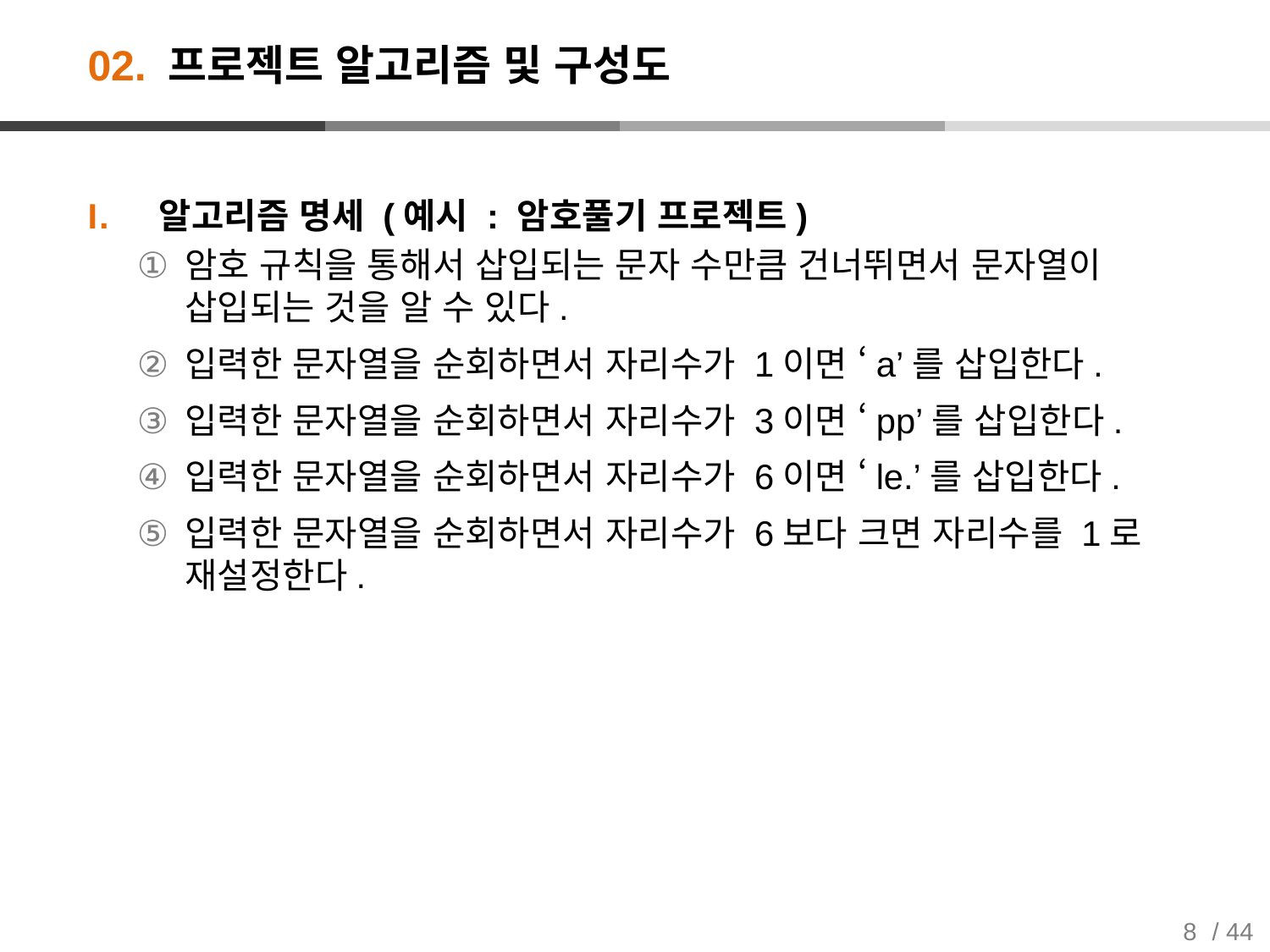

# 02. 프로젝트 알고리즘 및 구성도
알고리즘 명세 (예시 : 암호풀기 프로젝트)
암호 규칙을 통해서 삽입되는 문자 수만큼 건너뛰면서 문자열이 삽입되는 것을 알 수 있다.
입력한 문자열을 순회하면서 자리수가 1이면 ‘a’를 삽입한다.
입력한 문자열을 순회하면서 자리수가 3이면 ‘pp’를 삽입한다.
입력한 문자열을 순회하면서 자리수가 6이면 ‘le.’를 삽입한다.
입력한 문자열을 순회하면서 자리수가 6보다 크면 자리수를 1로 재설정한다.